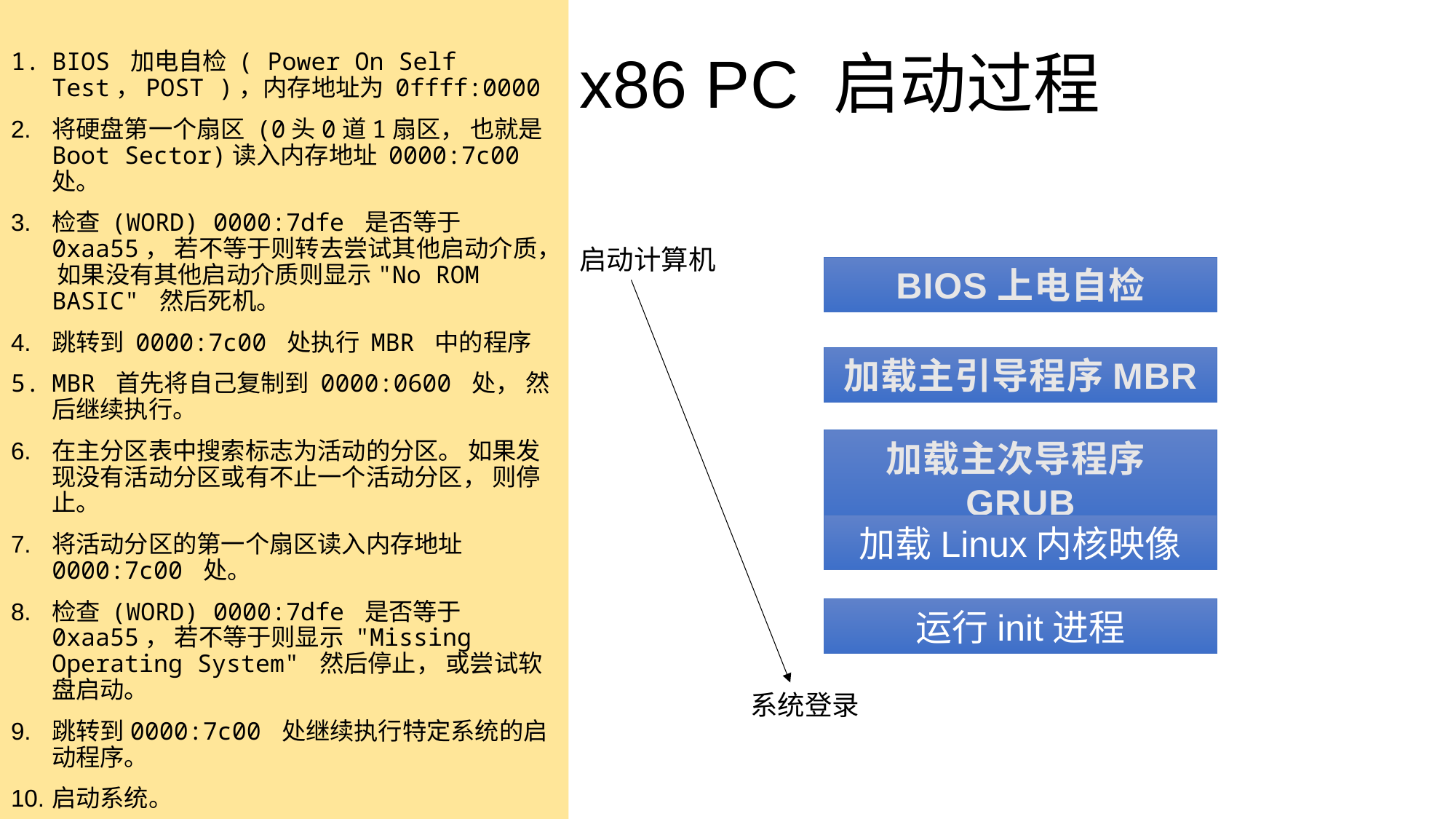

BIOS 加电自检 ( Power On Self Test，POST )，内存地址为 0ffff:0000
将硬盘第一个扇区 (0头0道1扇区， 也就是Boot Sector)读入内存地址 0000:7c00 处。
检查 (WORD) 0000:7dfe 是否等于 0xaa55， 若不等于则转去尝试其他启动介质， 如果没有其他启动介质则显示"No ROM BASIC" 然后死机。
跳转到 0000:7c00 处执行 MBR 中的程序
MBR 首先将自己复制到 0000:0600 处， 然后继续执行。
在主分区表中搜索标志为活动的分区。 如果发现没有活动分区或有不止一个活动分区， 则停止。
将活动分区的第一个扇区读入内存地址0000:7c00 处。
检查 (WORD) 0000:7dfe 是否等于 0xaa55， 若不等于则显示 "Missing Operating System" 然后停止， 或尝试软盘启动。
跳转到0000:7c00 处继续执行特定系统的启动程序。
启动系统。

# x86 PC 启动过程
启动计算机
BIOS上电自检
加载主引导程序MBR
加载主次导程序GRUB
加载Linux内核映像
运行init进程
系统登录